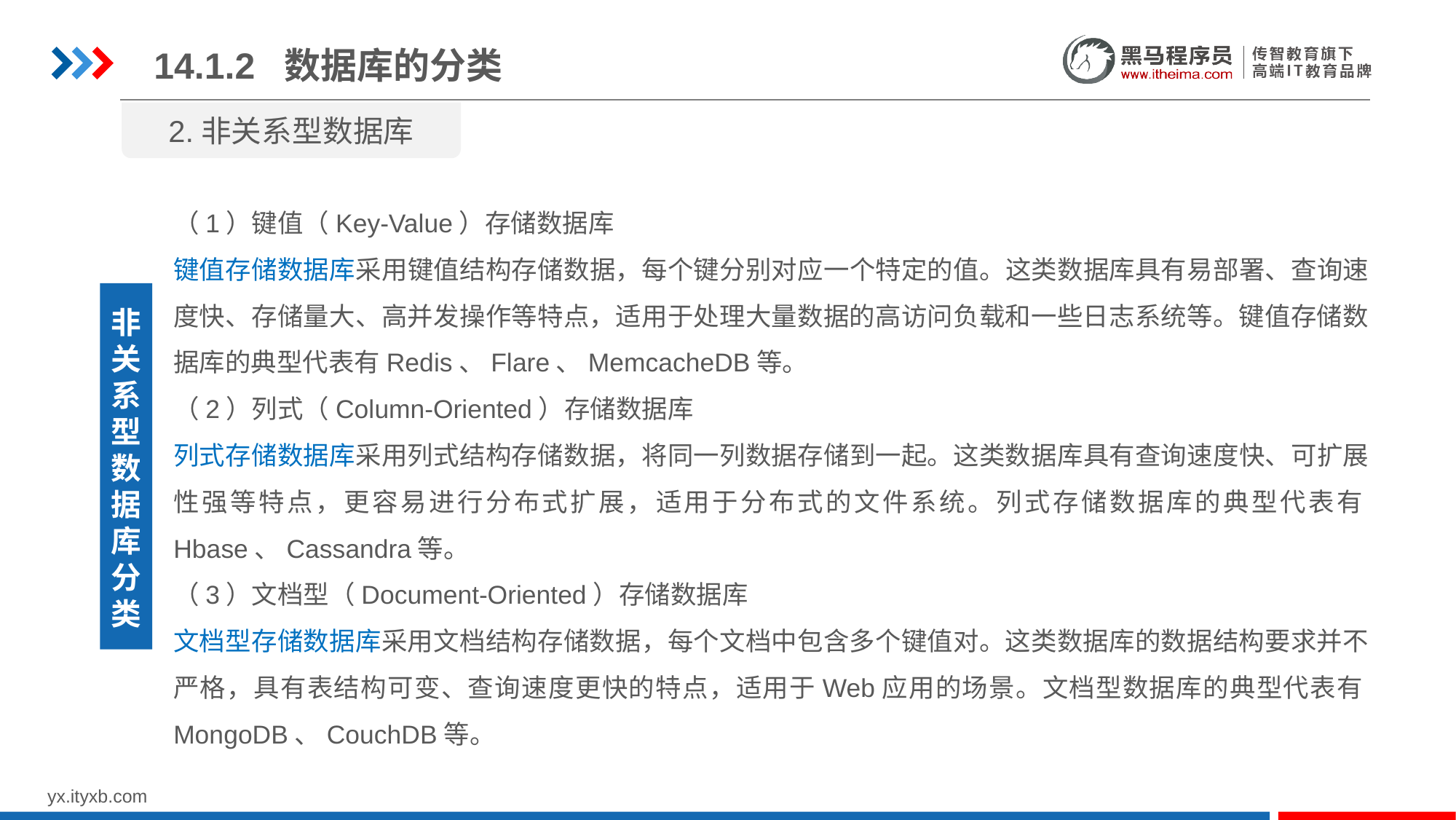

14.1.2  数据库的分类

2.非关系型数据库
（1）键值（Key-Value）存储数据库
键值存储数据库采用键值结构存储数据，每个键分别对应一个特定的值。这类数据库具有易部署、查询速度快、存储量大、高并发操作等特点，适用于处理大量数据的高访问负载和一些日志系统等。键值存储数据库的典型代表有Redis、Flare、MemcacheDB等。
（2）列式（Column-Oriented）存储数据库
列式存储数据库采用列式结构存储数据，将同一列数据存储到一起。这类数据库具有查询速度快、可扩展性强等特点，更容易进行分布式扩展，适用于分布式的文件系统。列式存储数据库的典型代表有Hbase、Cassandra等。
（3）文档型（Document-Oriented）存储数据库
文档型存储数据库采用文档结构存储数据，每个文档中包含多个键值对。这类数据库的数据结构要求并不严格，具有表结构可变、查询速度更快的特点，适用于Web应用的场景。文档型数据库的典型代表有MongoDB、CouchDB等。

非
关
系
型
数
据
库
分
类